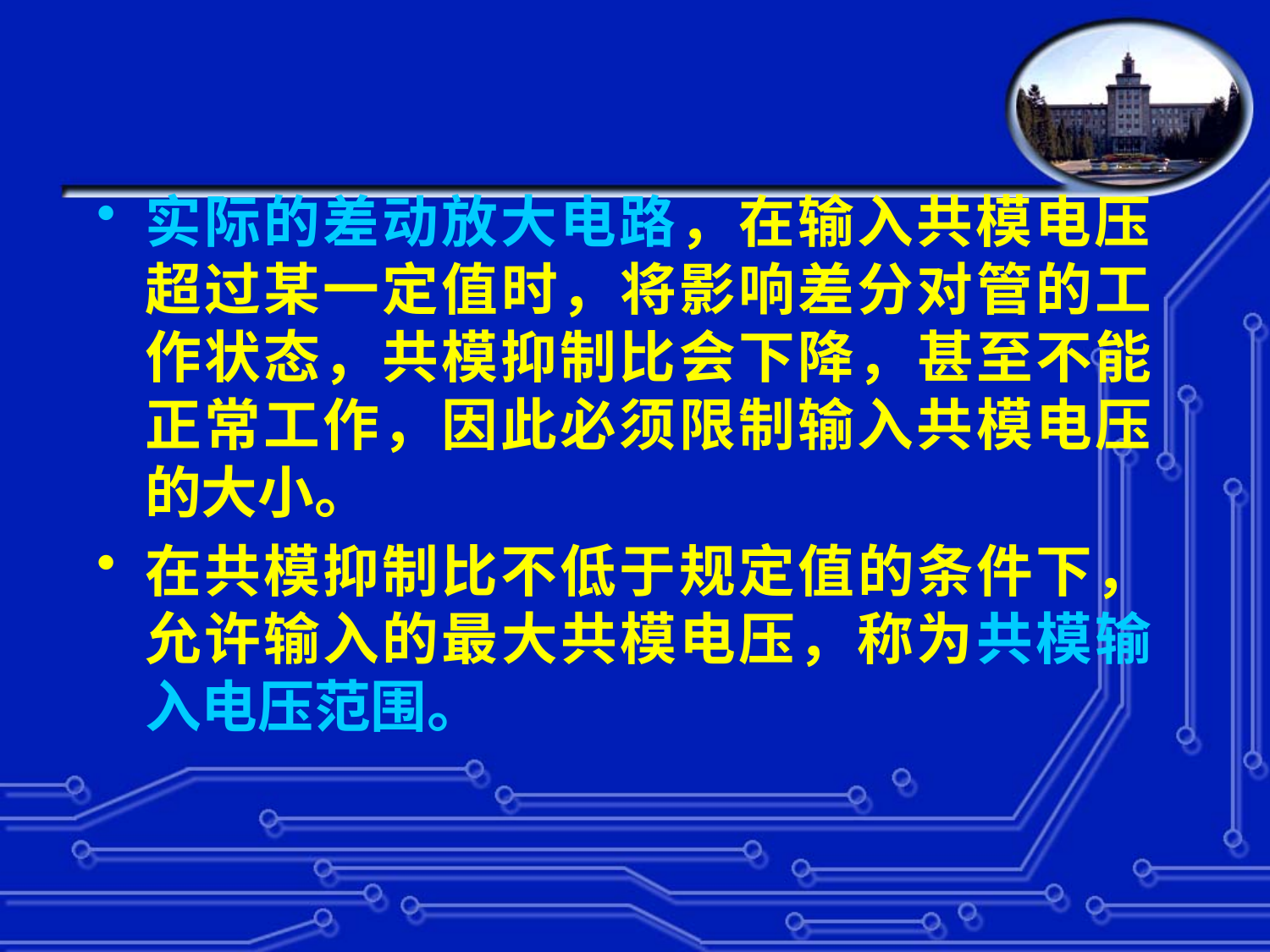

实际的差动放大电路，在输入共模电压超过某一定值时，将影响差分对管的工作状态，共模抑制比会下降，甚至不能正常工作，因此必须限制输入共模电压的大小。
在共模抑制比不低于规定值的条件下，允许输入的最大共模电压，称为共模输入电压范围。